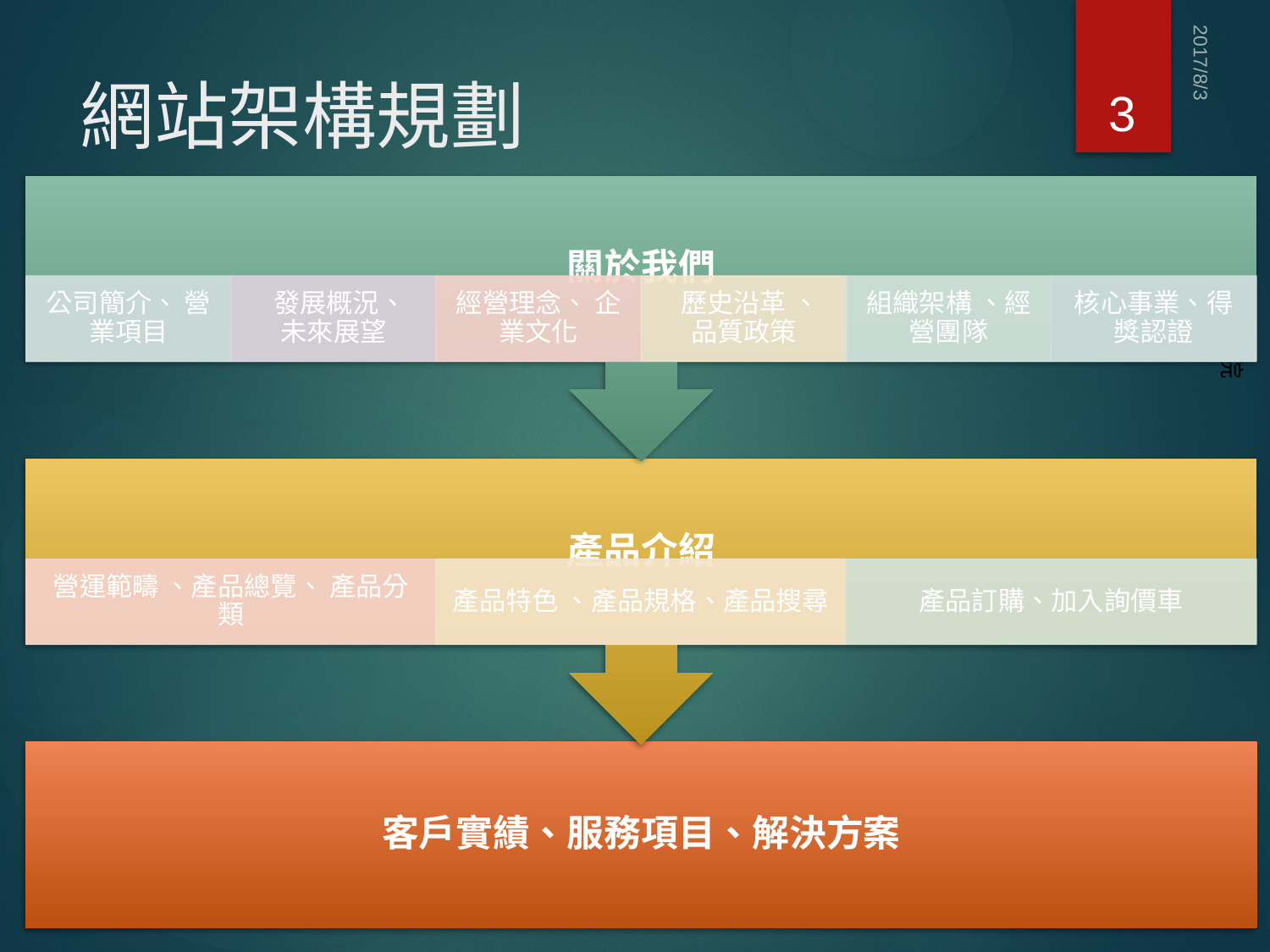

3
# 網站架構規劃
2017/8/3
客戶實績、服務項目、解決方案
產品介紹
營運範疇 、產品總覽、 產品分類
產品特色 、產品規格、產品搜尋
產品訂購、加入詢價車
關於我們
公司簡介、 營業項目
 發展概況、 未來展望
經營理念、 企業文化
 歷史沿革 、品質政策
組織架構 、經營團隊
核心事業、得獎認證
巨匠創新設計學院